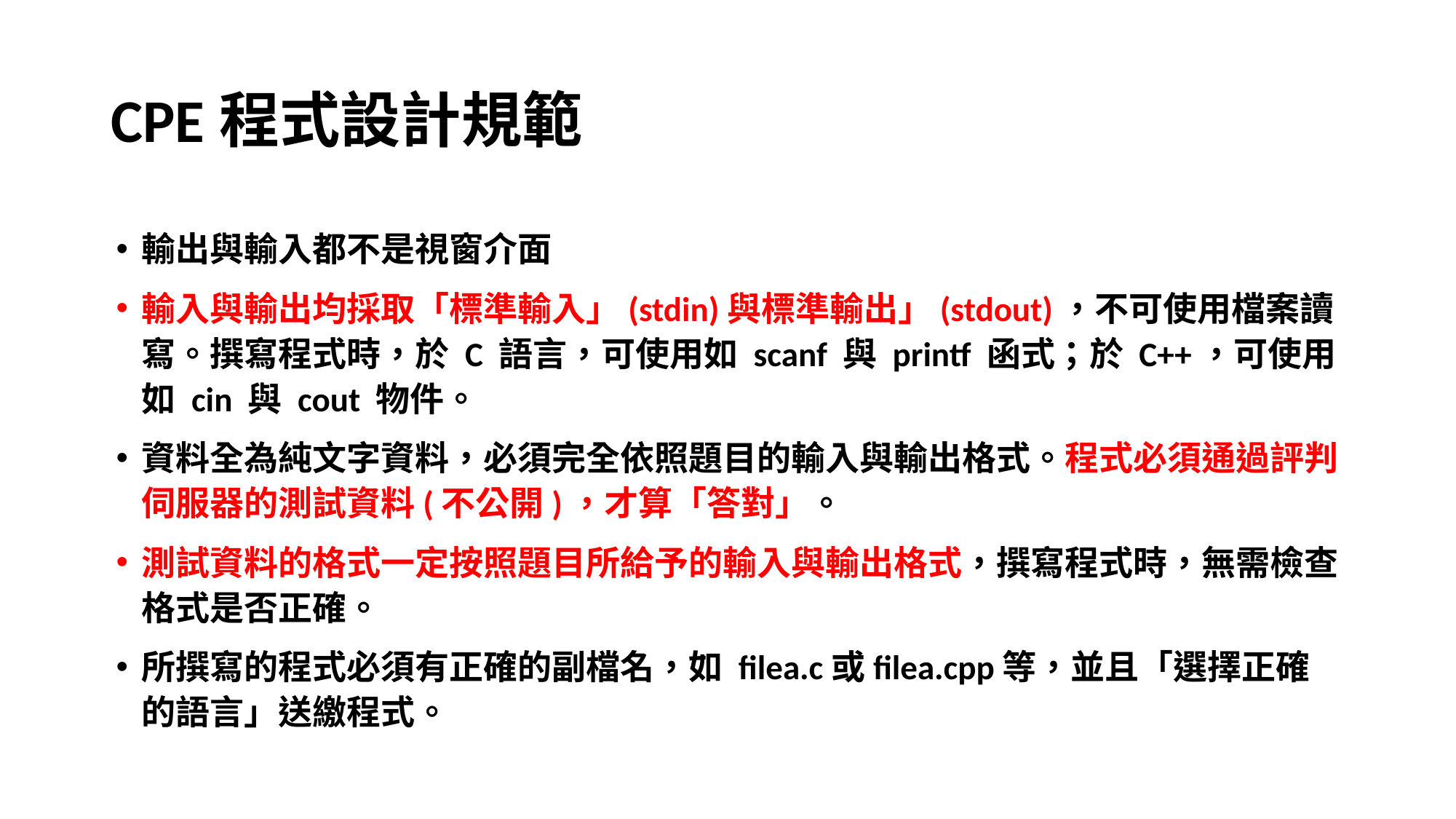

# CPE程式設計規範
輸出與輸入都不是視窗介面
輸入與輸出均採取「標準輸入」(stdin)與標準輸出」(stdout)，不可使用檔案讀寫。撰寫程式時，於 C 語言，可使用如 scanf 與 printf 函式；於 C++，可使用如 cin 與 cout 物件。
資料全為純文字資料，必須完全依照題目的輸入與輸出格式。程式必須通過評判伺服器的測試資料(不公開)，才算「答對」。
測試資料的格式一定按照題目所給予的輸入與輸出格式，撰寫程式時，無需檢查格式是否正確。
所撰寫的程式必須有正確的副檔名，如 filea.c或filea.cpp等，並且「選擇正確的語言」送繳程式。